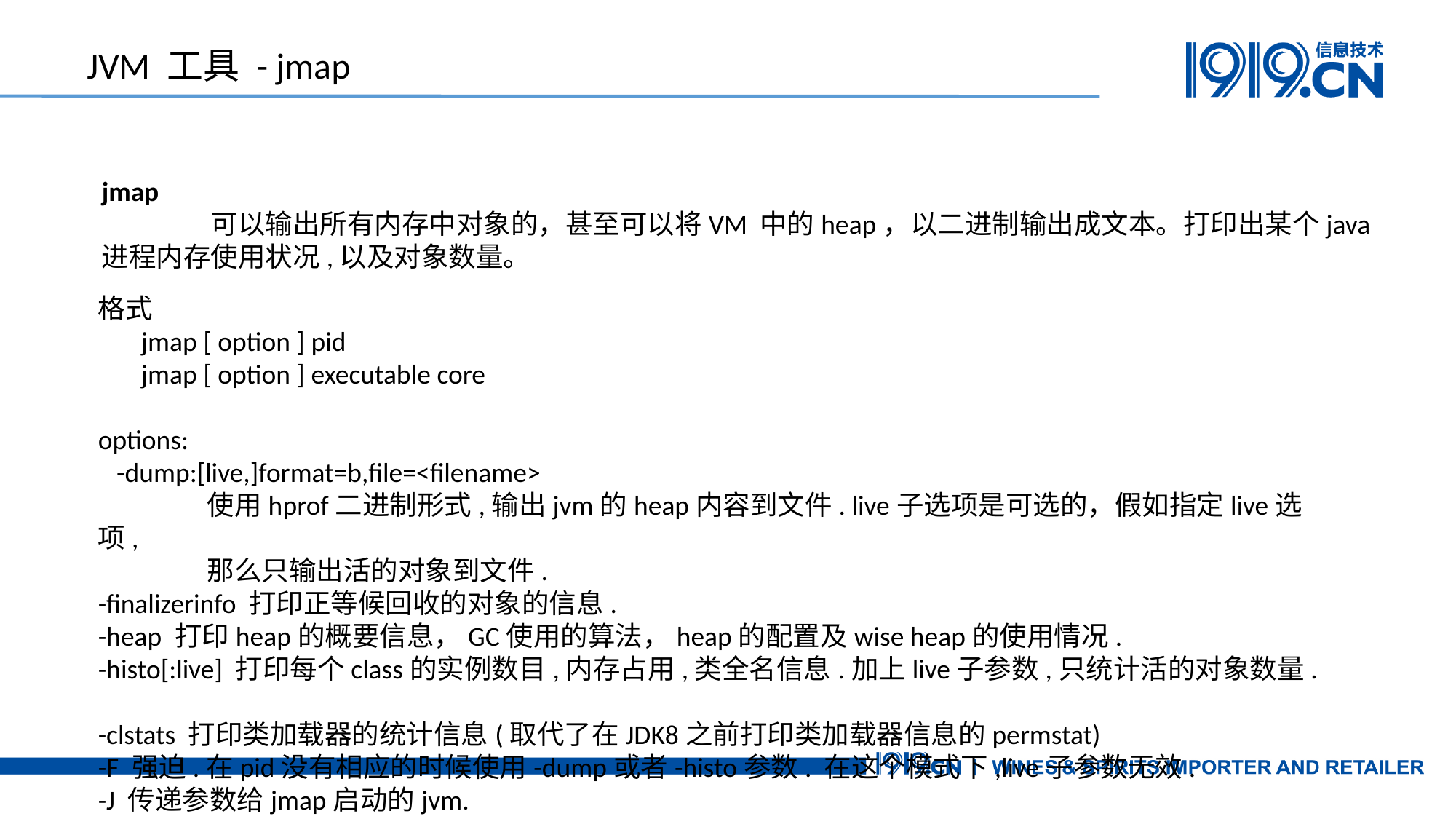

JVM 工具 - jmap
jmap
	可以输出所有内存中对象的，甚至可以将VM 中的heap，以二进制输出成文本。打印出某个java进程内存使用状况,以及对象数量。
格式
       jmap [ option ] pid
       jmap [ option ] executable core

options:
   -dump:[live,]format=b,file=<filename>
	使用hprof二进制形式,输出jvm的heap内容到文件. live子选项是可选的，假如指定live选项,
	那么只输出活的对象到文件.
-finalizerinfo 打印正等候回收的对象的信息.
-heap 打印heap的概要信息，GC使用的算法，heap的配置及wise heap的使用情况.
-histo[:live] 打印每个class的实例数目,内存占用,类全名信息.加上live子参数,只统计活的对象数量.
-clstats 打印类加载器的统计信息(取代了在JDK8之前打印类加载器信息的permstat)
-F 强迫.在pid没有相应的时候使用-dump或者-histo参数. 在这个模式下,live子参数无效.
-J 传递参数给jmap启动的jvm.
22